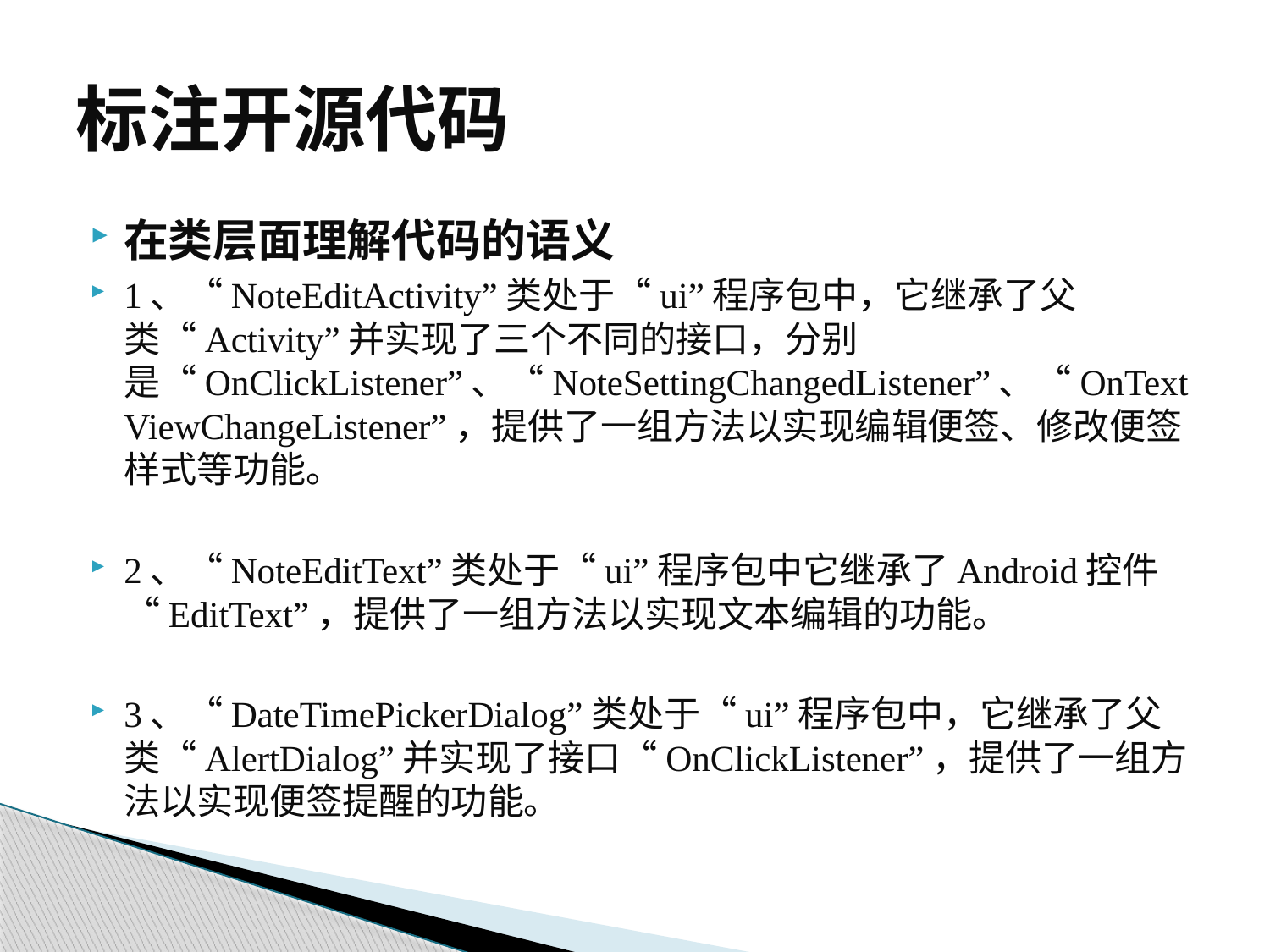

# 标注开源代码
在类层面理解代码的语义
1、“NoteEditActivity”类处于“ui”程序包中，它继承了父类“Activity”并实现了三个不同的接口，分别是“OnClickListener”、“NoteSettingChangedListener”、“OnTextViewChangeListener”，提供了一组方法以实现编辑便签、修改便签样式等功能。

2、“NoteEditText”类处于“ui”程序包中它继承了Android控件“EditText”，提供了一组方法以实现文本编辑的功能。

3、“DateTimePickerDialog”类处于“ui”程序包中，它继承了父类“AlertDialog”并实现了接口“OnClickListener”，提供了一组方法以实现便签提醒的功能。